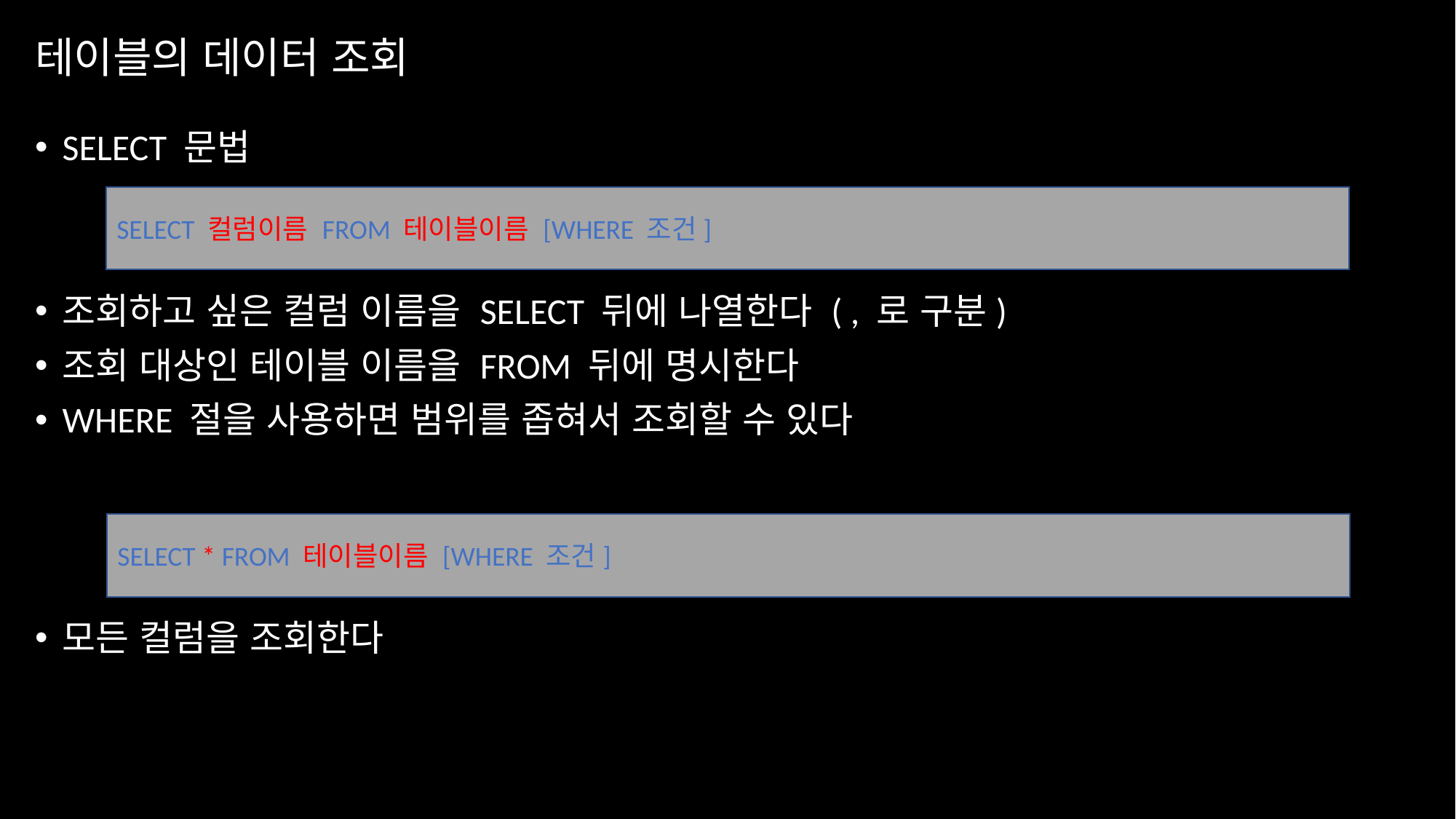

# 테이블의 데이터 조회
SELECT 문법

조회하고 싶은 컬럼 이름을 SELECT 뒤에 나열한다 ( , 로 구분)
조회 대상인 테이블 이름을 FROM 뒤에 명시한다
WHERE 절을 사용하면 범위를 좁혀서 조회할 수 있다

모든 컬럼을 조회한다
SELECT 컬럼이름 FROM 테이블이름 [WHERE 조건]
SELECT * FROM 테이블이름 [WHERE 조건]